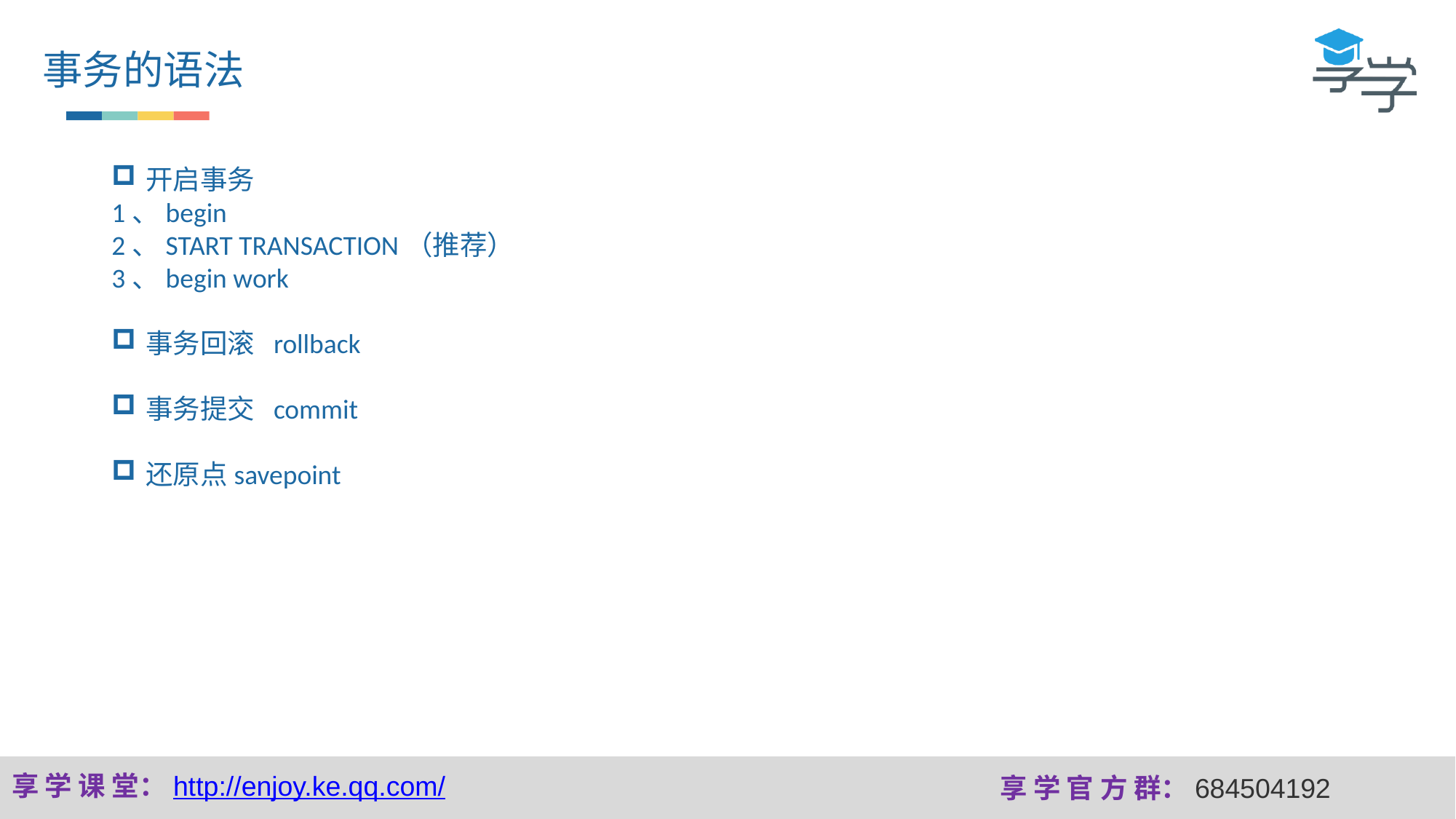

事务的语法

开启事务
1、begin
2、START TRANSACTION（推荐）
3、begin work

事务回滚  rollback

事务提交  commit

还原点savepoint